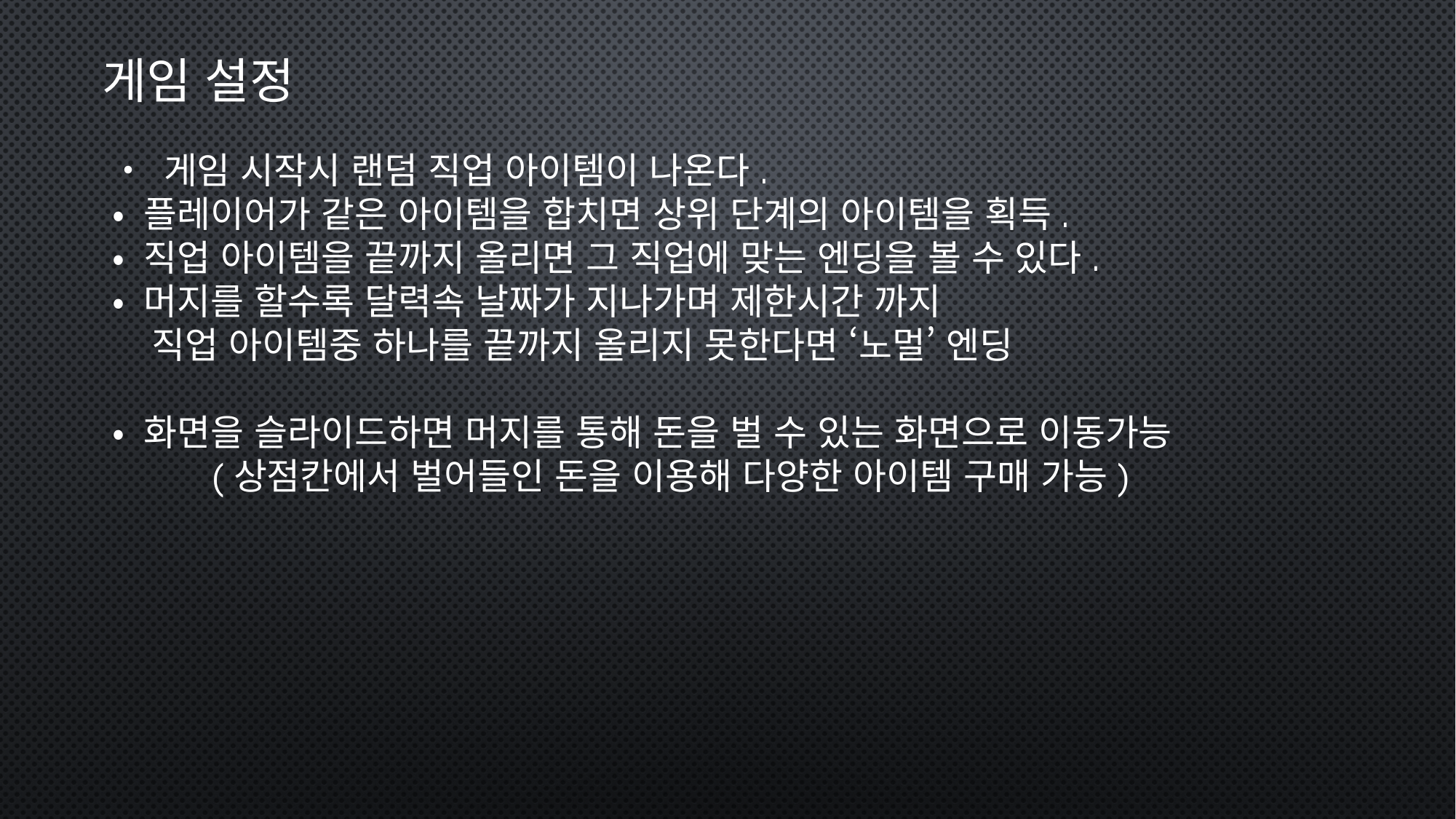

게임 설정
 • 게임 시작시 랜덤 직업 아이템이 나온다.
 • 플레이어가 같은 아이템을 합치면 상위 단계의 아이템을 획득.
 • 직업 아이템을 끝까지 올리면 그 직업에 맞는 엔딩을 볼 수 있다.
 • 머지를 할수록 달력속 날짜가 지나가며 제한시간 까지
    직업 아이템중 하나를 끝까지 올리지 못한다면 ‘노멀’ 엔딩

 • 화면을 슬라이드하면 머지를 통해 돈을 벌 수 있는 화면으로 이동가능
	(상점칸에서 벌어들인 돈을 이용해 다양한 아이템 구매 가능)